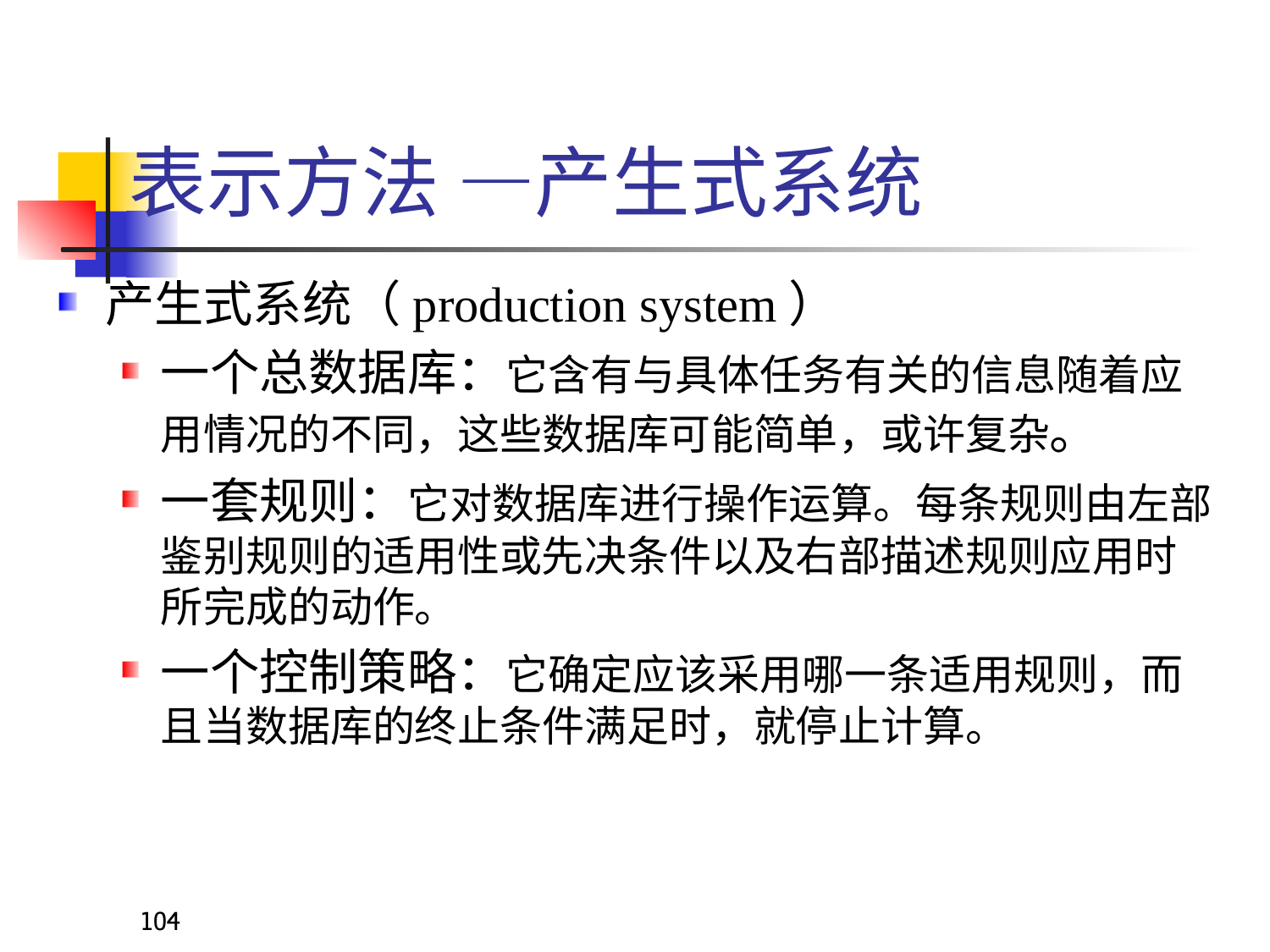

# 表示方法 —产生式系统
产生式系统（production system）
一个总数据库：它含有与具体任务有关的信息随着应用情况的不同，这些数据库可能简单，或许复杂。
一套规则：它对数据库进行操作运算。每条规则由左部鉴别规则的适用性或先决条件以及右部描述规则应用时所完成的动作。
一个控制策略：它确定应该采用哪一条适用规则，而且当数据库的终止条件满足时，就停止计算。
104